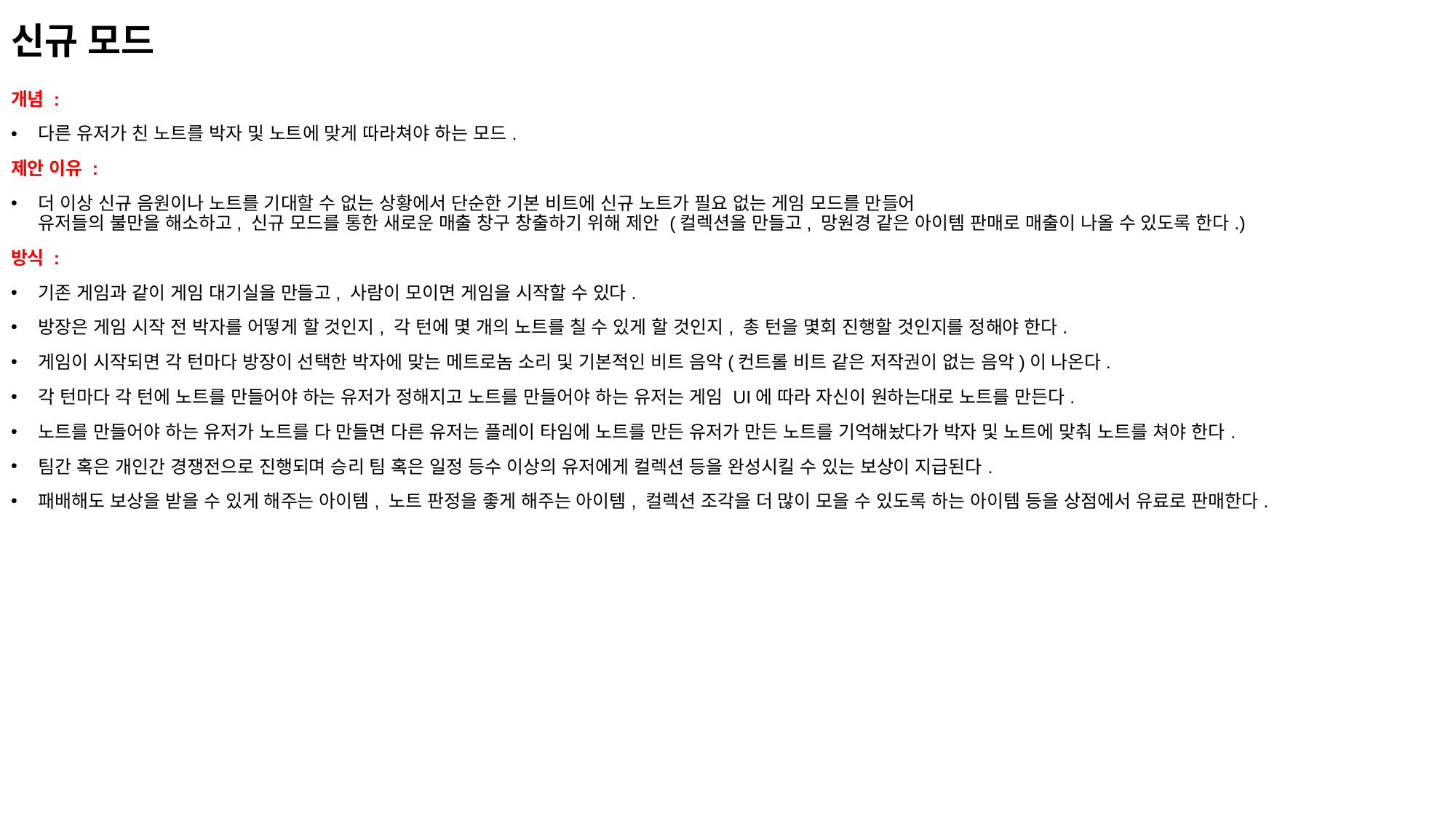

# 신규 모드
개념 :
다른 유저가 친 노트를 박자 및 노트에 맞게 따라쳐야 하는 모드.
제안 이유 :
더 이상 신규 음원이나 노트를 기대할 수 없는 상황에서 단순한 기본 비트에 신규 노트가 필요 없는 게임 모드를 만들어
유저들의 불만을 해소하고, 신규 모드를 통한 새로운 매출 창구 창출하기 위해 제안 (컬렉션을 만들고, 망원경 같은 아이템 판매로 매출이 나올 수 있도록 한다.)
방식 :
기존 게임과 같이 게임 대기실을 만들고, 사람이 모이면 게임을 시작할 수 있다.
방장은 게임 시작 전 박자를 어떻게 할 것인지, 각 턴에 몇 개의 노트를 칠 수 있게 할 것인지, 총 턴을 몇회 진행할 것인지를 정해야 한다.
게임이 시작되면 각 턴마다 방장이 선택한 박자에 맞는 메트로놈 소리 및 기본적인 비트 음악(컨트롤 비트 같은 저작권이 없는 음악)이 나온다.
각 턴마다 각 턴에 노트를 만들어야 하는 유저가 정해지고 노트를 만들어야 하는 유저는 게임 UI에 따라 자신이 원하는대로 노트를 만든다.
노트를 만들어야 하는 유저가 노트를 다 만들면 다른 유저는 플레이 타임에 노트를 만든 유저가 만든 노트를 기억해놨다가 박자 및 노트에 맞춰 노트를 쳐야 한다.
팀간 혹은 개인간 경쟁전으로 진행되며 승리 팀 혹은 일정 등수 이상의 유저에게 컬렉션 등을 완성시킬 수 있는 보상이 지급된다.
패배해도 보상을 받을 수 있게 해주는 아이템, 노트 판정을 좋게 해주는 아이템, 컬렉션 조각을 더 많이 모을 수 있도록 하는 아이템 등을 상점에서 유료로 판매한다.